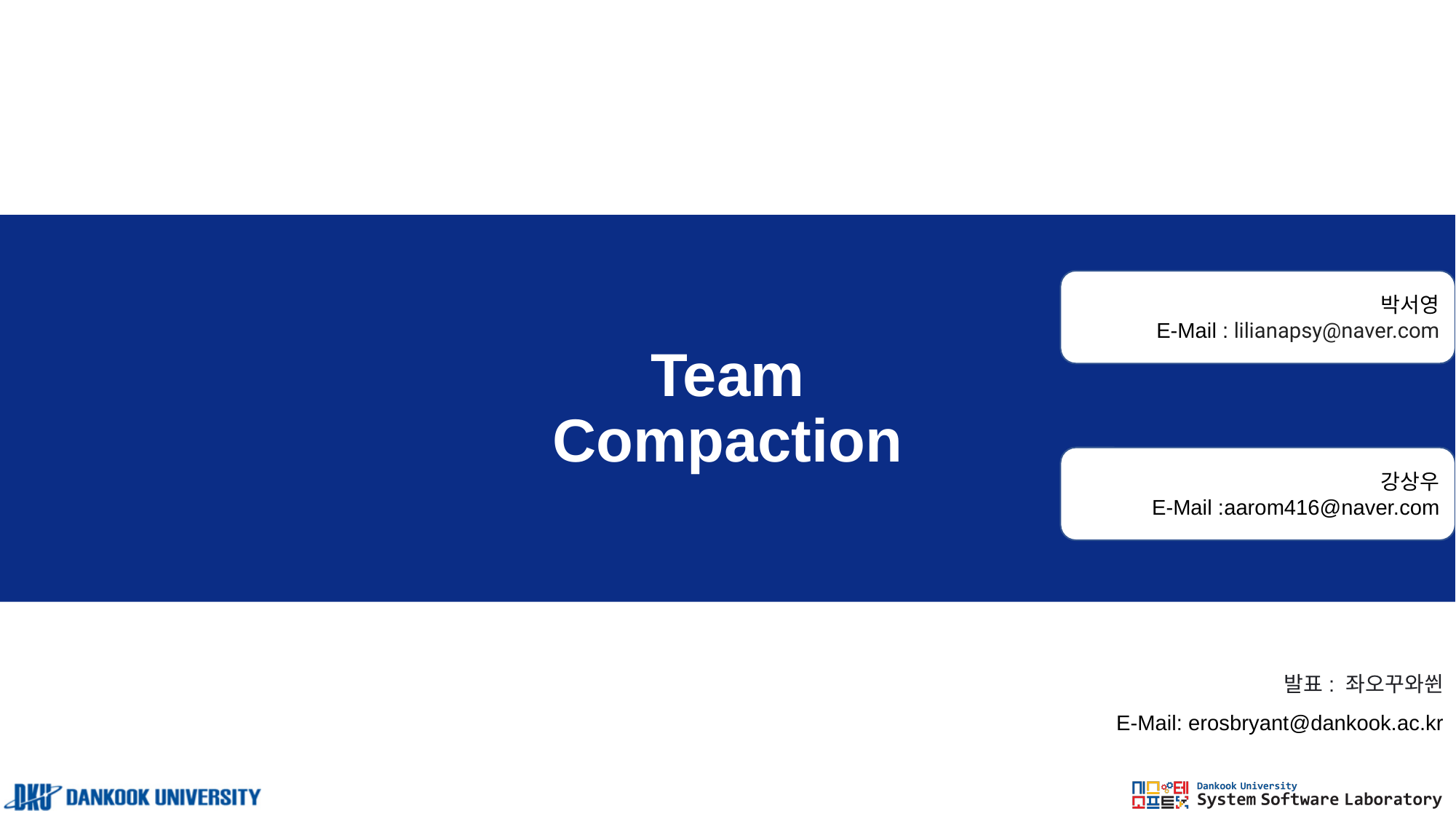

박서영
E-Mail : lilianapsy@naver.com
# Team Compaction
강상우
E-Mail :aarom416@naver.com
발표: 좌오꾸와쒼
E-Mail: erosbryant@dankook.ac.kr